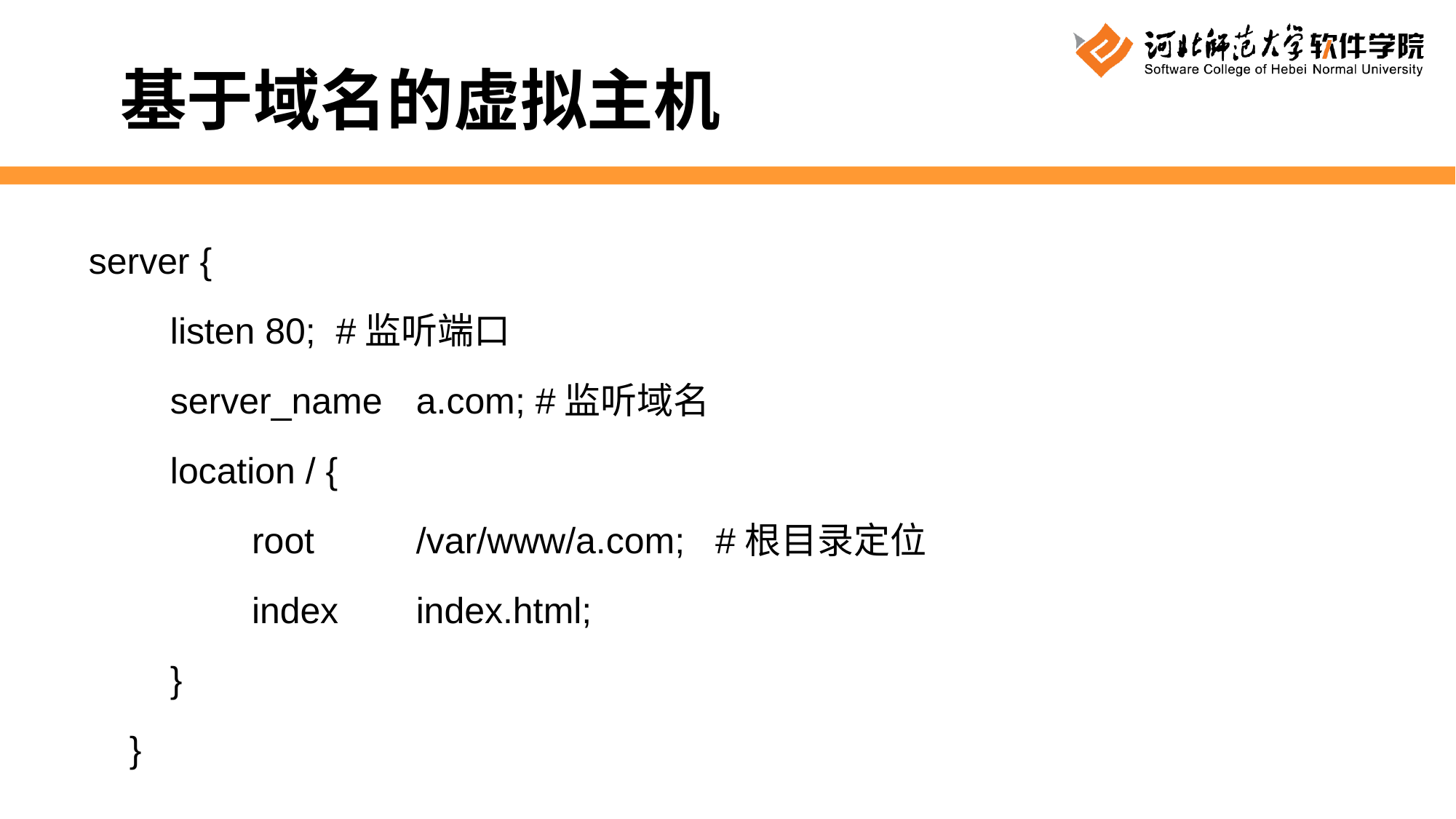

基于域名的虚拟主机
server {
        listen 80;  #监听端口
        server_name 	a.com; #监听域名
        location / {
                root 	/var/www/a.com;   #根目录定位
                index 	index.html;
        }
    }